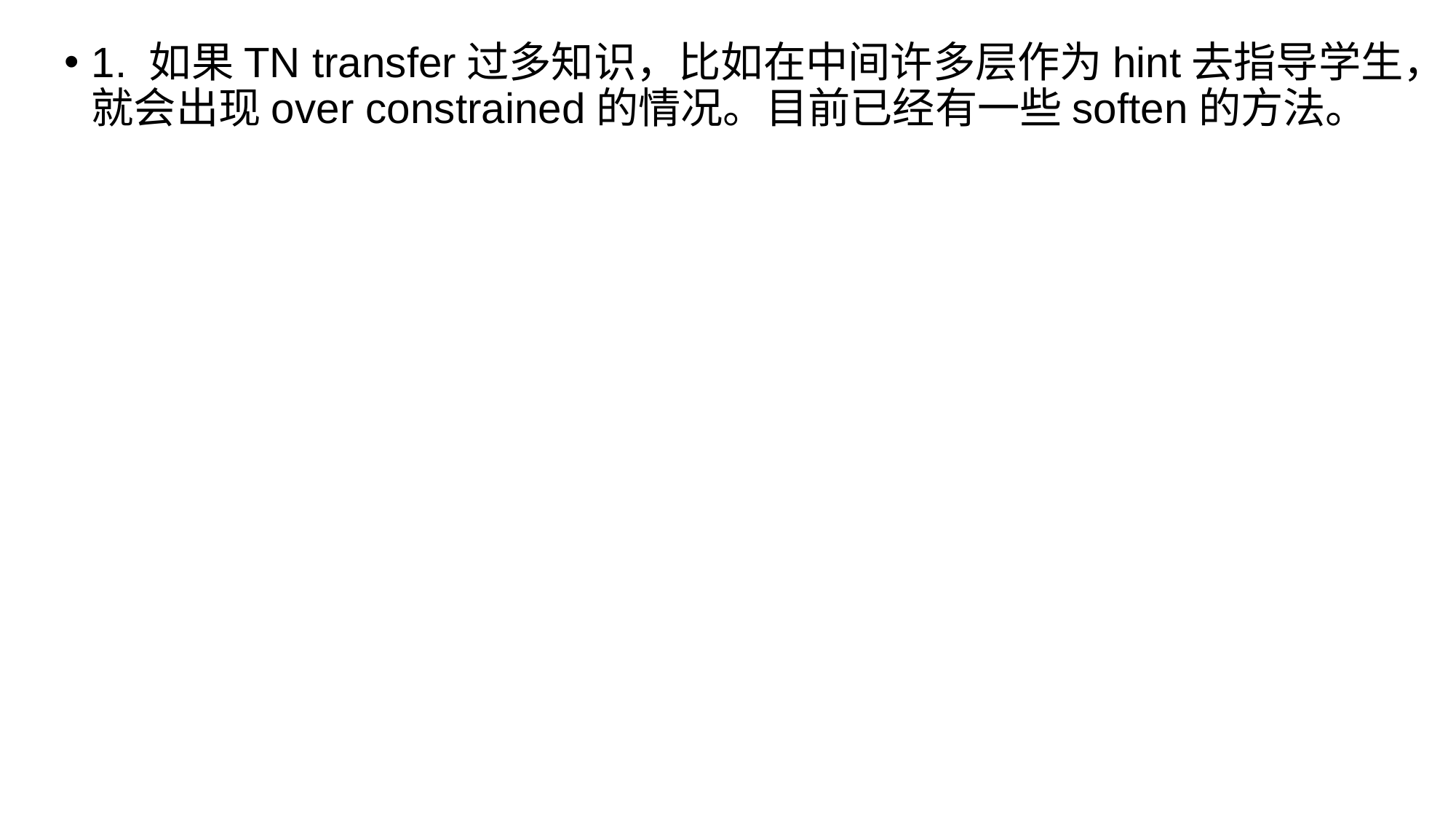

1. 如果TN transfer过多知识，比如在中间许多层作为hint去指导学生，就会出现over constrained的情况。目前已经有一些soften的方法。